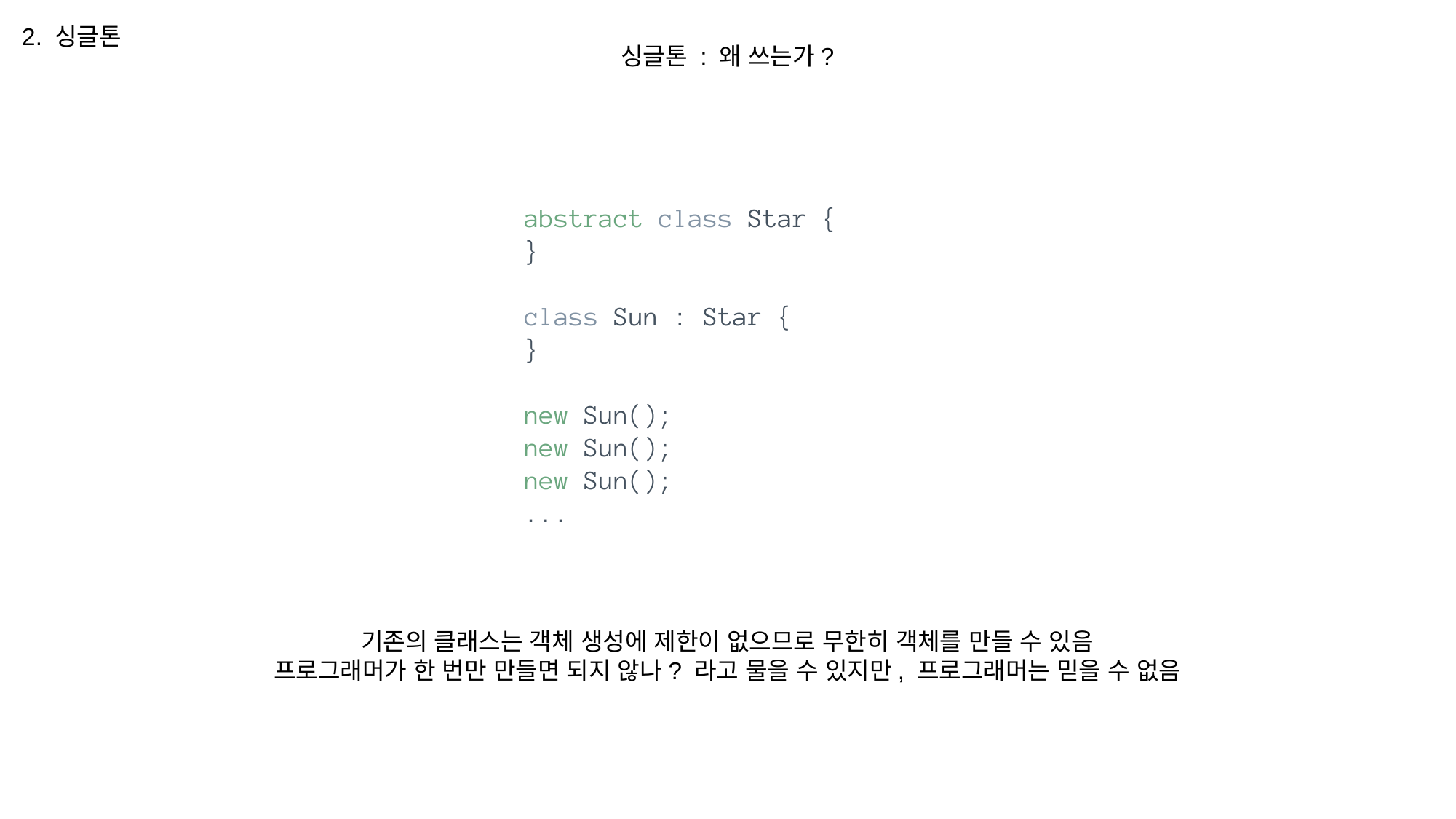

2. 싱글톤
싱글톤 : 왜 쓰는가?
abstract class Star {
}
class Sun : Star {
}
new Sun();
new Sun();
new Sun();
...
기존의 클래스는 객체 생성에 제한이 없으므로 무한히 객체를 만들 수 있음
프로그래머가 한 번만 만들면 되지 않나? 라고 물을 수 있지만, 프로그래머는 믿을 수 없음